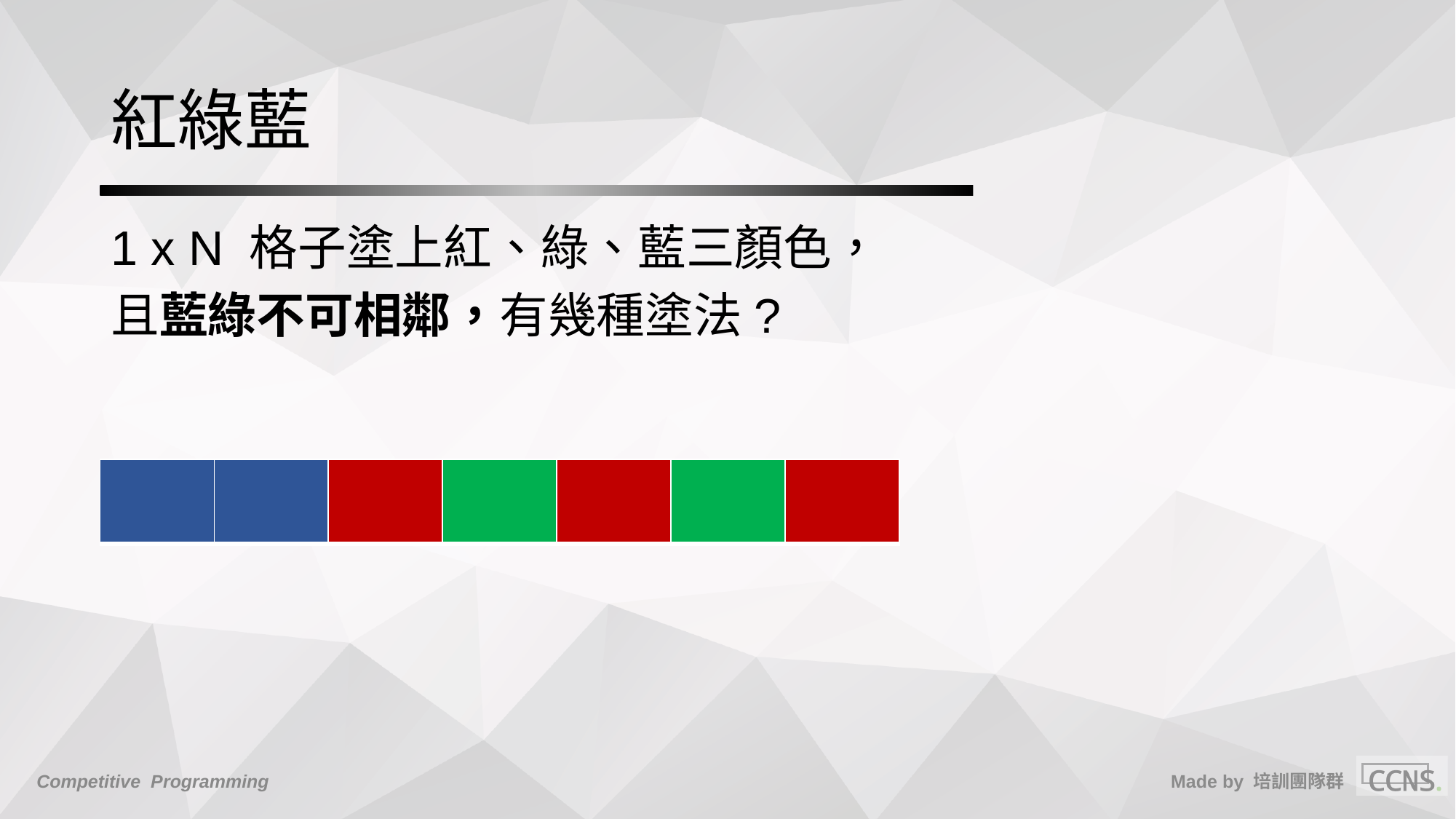

# 紅綠藍
1 x N 格子塗上紅、綠、藍三顏色，
且藍綠不可相鄰，有幾種塗法?
|  |  |  |  |  |  |  |
| --- | --- | --- | --- | --- | --- | --- |